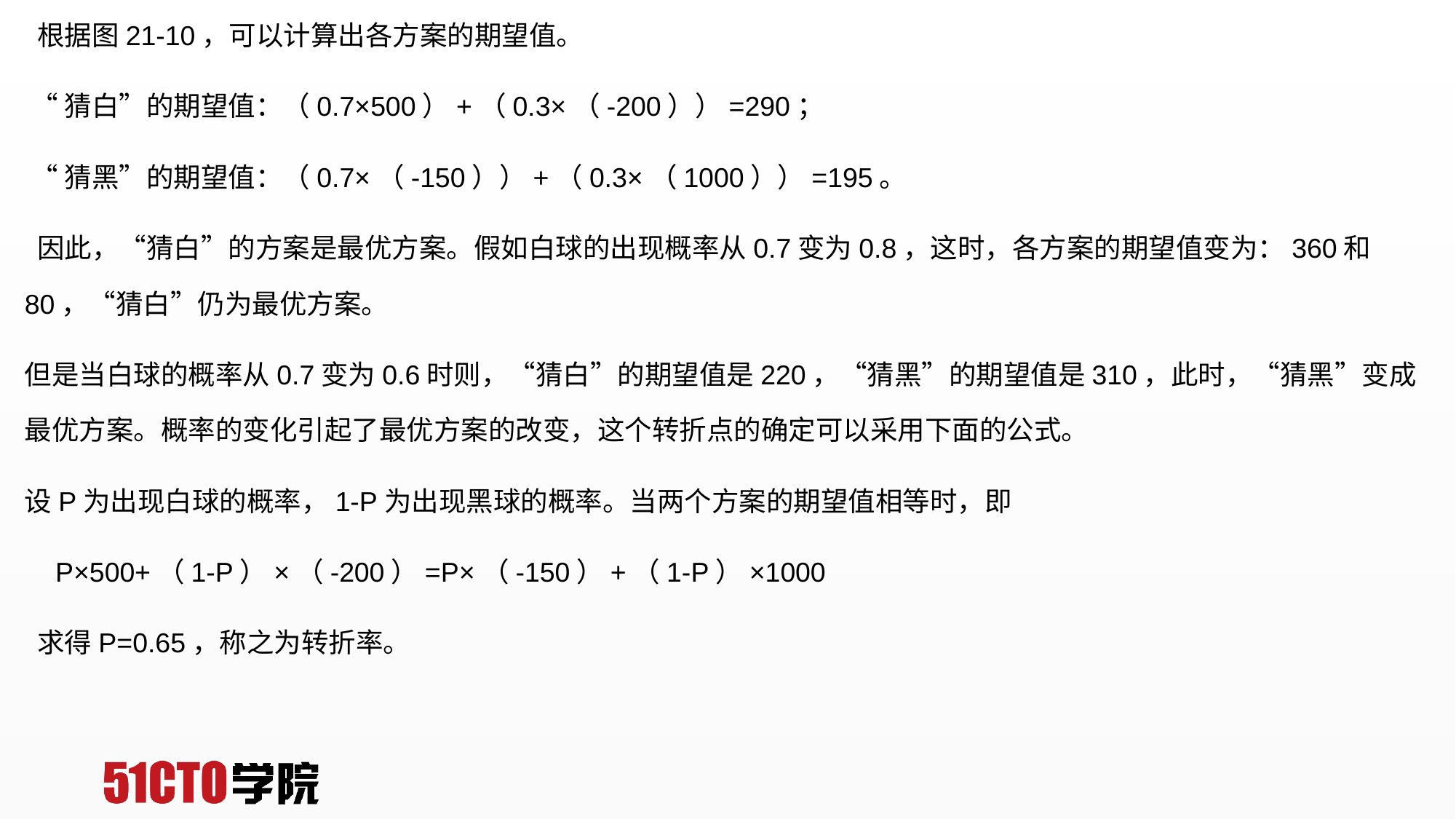

根据图21-10，可以计算出各方案的期望值。
 “猜白”的期望值：（0.7×500）+（0.3×（-200））=290；
 “猜黑”的期望值：（0.7×（-150））+（0.3×（1000））=195。
 因此，“猜白”的方案是最优方案。假如白球的出现概率从0.7变为0.8，这时，各方案的期望值变为：360和80，“猜白”仍为最优方案。
但是当白球的概率从0.7变为0.6时则，“猜白”的期望值是220，“猜黑”的期望值是310，此时，“猜黑”变成最优方案。概率的变化引起了最优方案的改变，这个转折点的确定可以采用下面的公式。
设P为出现白球的概率，1-P为出现黑球的概率。当两个方案的期望值相等时，即
    P×500+（1-P）×（-200）=P×（-150）+（1-P）×1000
 求得P=0.65，称之为转折率。